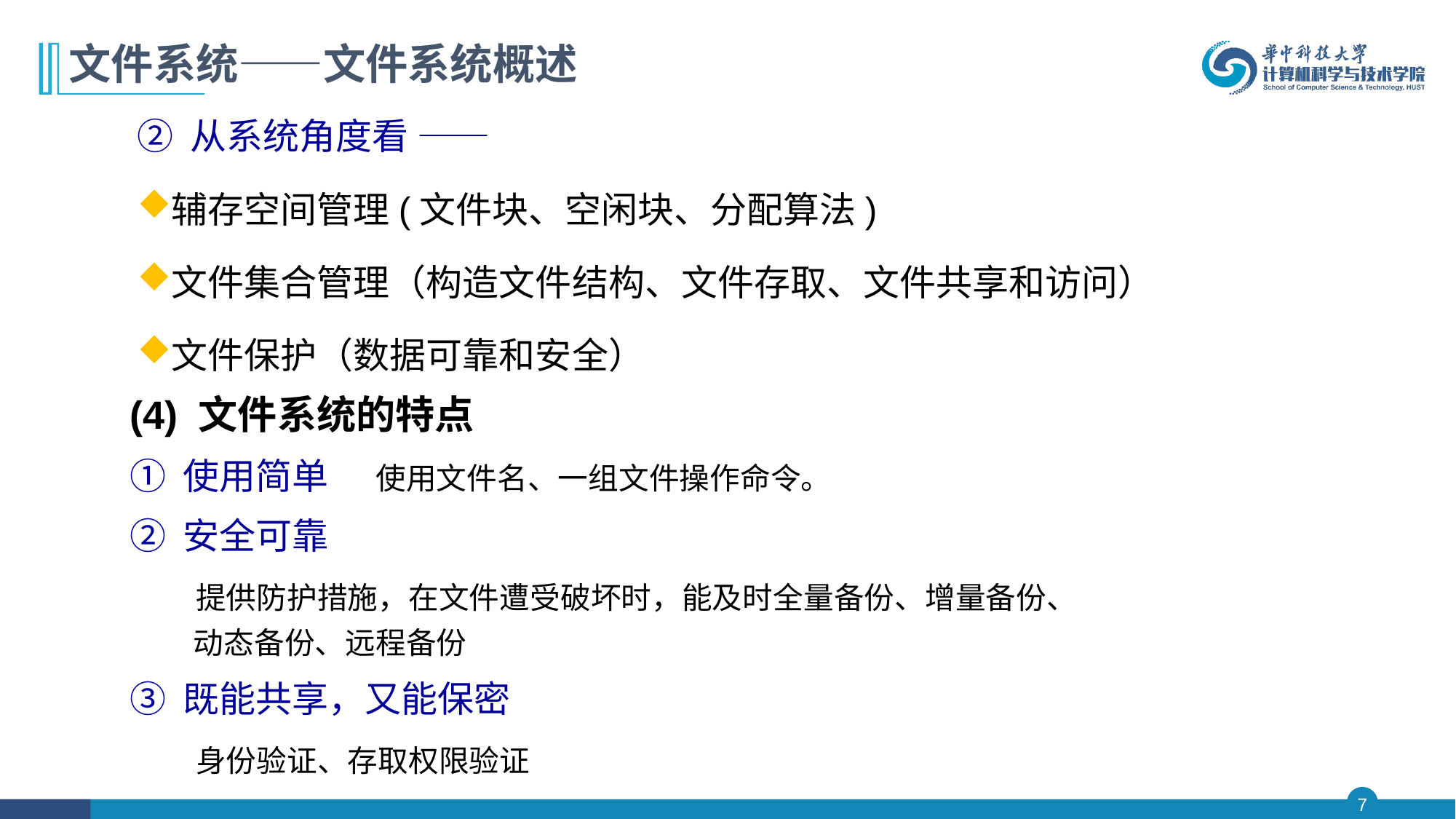

# 文件系统——文件系统概述
② 从系统角度看 ——
辅存空间管理(文件块、空闲块、分配算法)
文件集合管理（构造文件结构、文件存取、文件共享和访问）
文件保护（数据可靠和安全）
(4) 文件系统的特点
① 使用简单       使用文件名、一组文件操作命令。
② 安全可靠
       提供防护措施，在文件遭受破坏时，能及时全量备份、增量备份、动态备份、远程备份
③ 既能共享，又能保密
       身份验证、存取权限验证